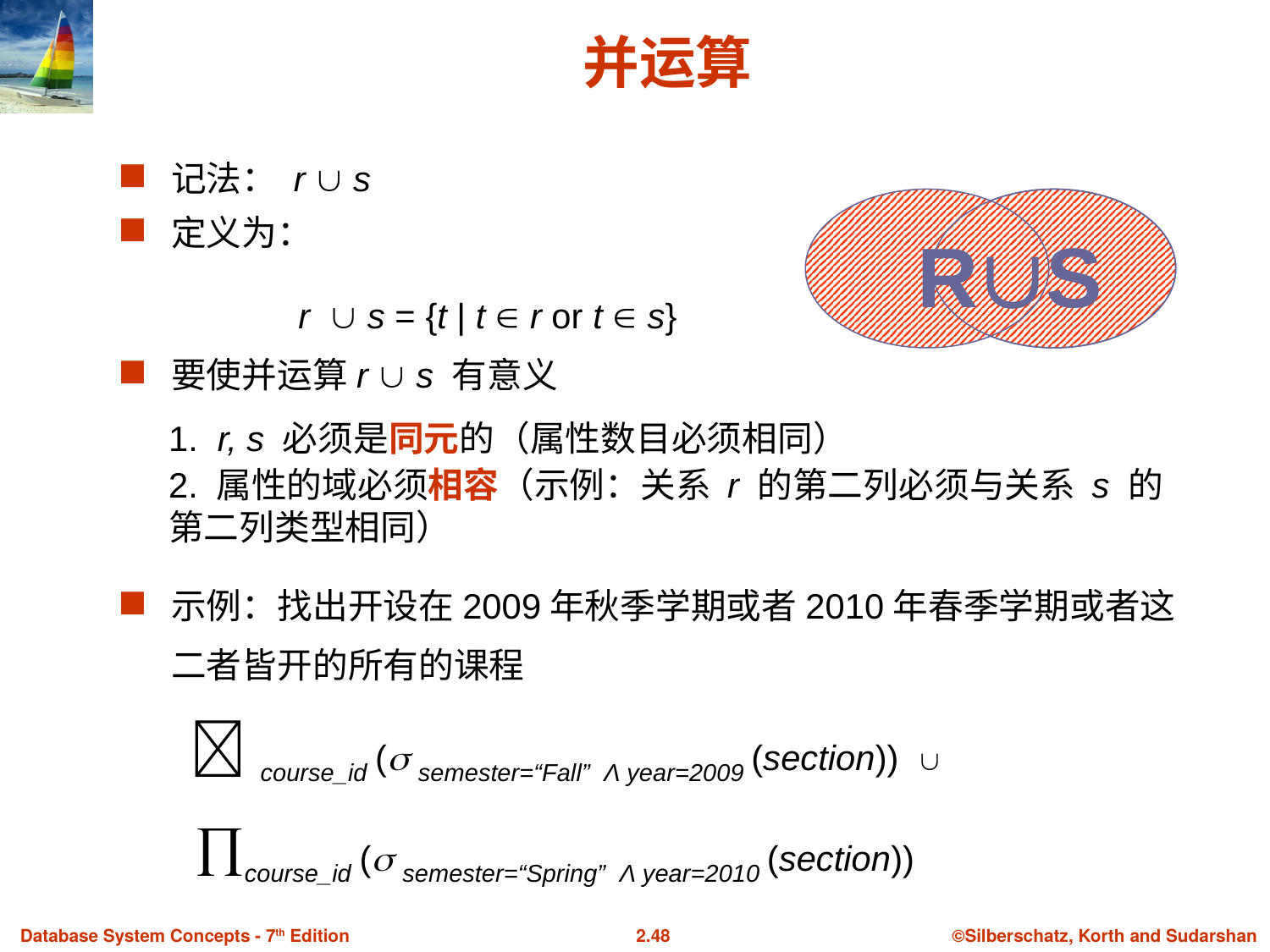

# 并运算
记法： r ∪ s
定义为：
		r  ∪ s = {t | t ∈ r or t ∈ s}
要使并运算r ∪ s 有意义
	1.  r, s 必须是同元的（属性数目必须相同）
	2. 属性的域必须相容（示例：关系 r 的第二列必须与关系 s 的第二列类型相同）
示例：找出开设在2009年秋季学期或者2010年春季学期或者这二者皆开的所有的课程
   ∏course_id (σ semester=“Fall”  Λ year=2009 (section))  ∪
   ∏course_id (σ semester=“Spring”  Λ year=2010 (section))

R∪S